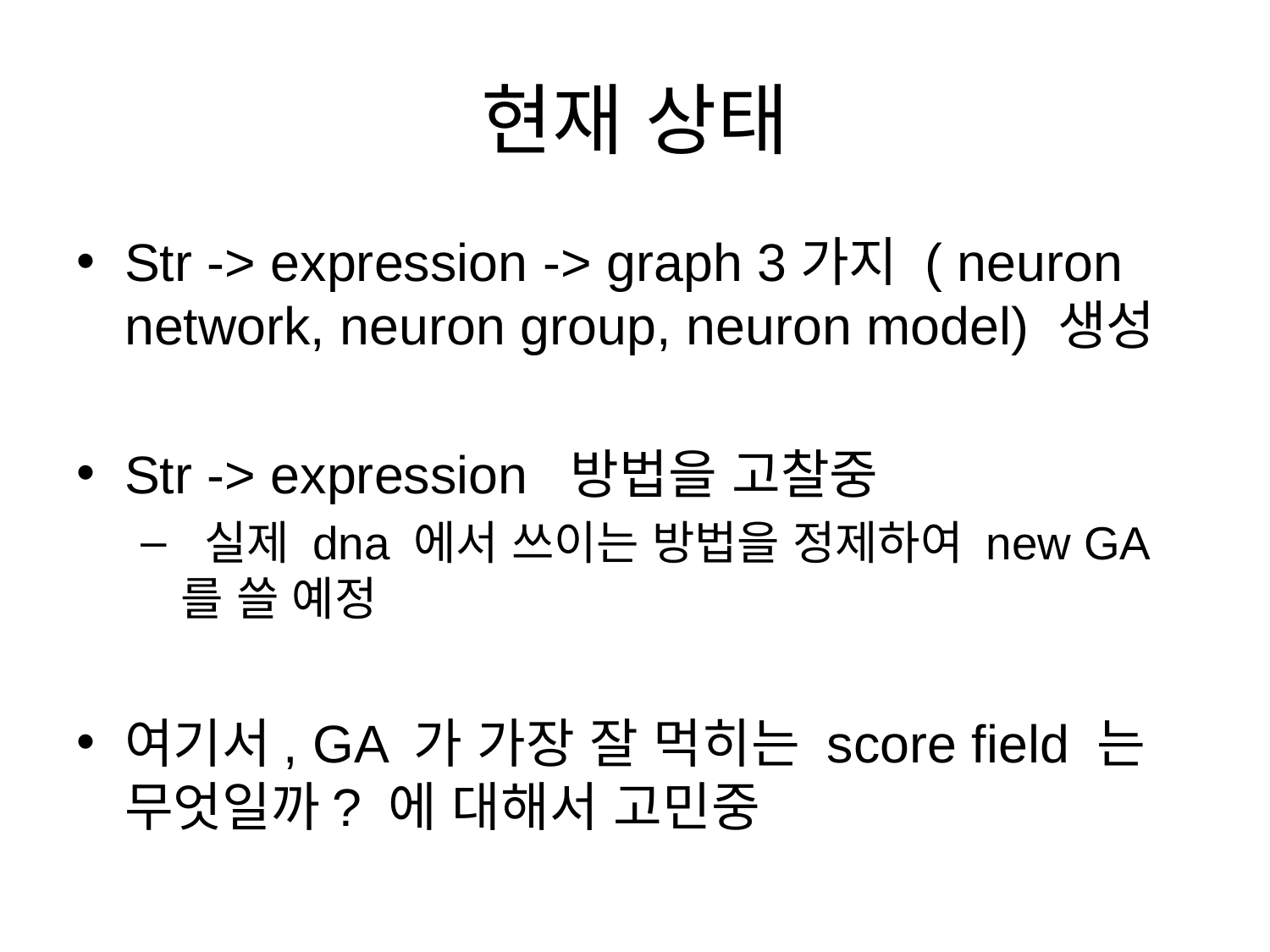

# 현재 상태
Str -> expression -> graph 3가지 ( neuron network, neuron group, neuron model) 생성

Str -> expression  방법을 고찰중
 실제 dna 에서 쓰이는 방법을 정제하여 new GA 를 쓸 예정

여기서, GA 가 가장 잘 먹히는 score field 는 무엇일까? 에 대해서 고민중